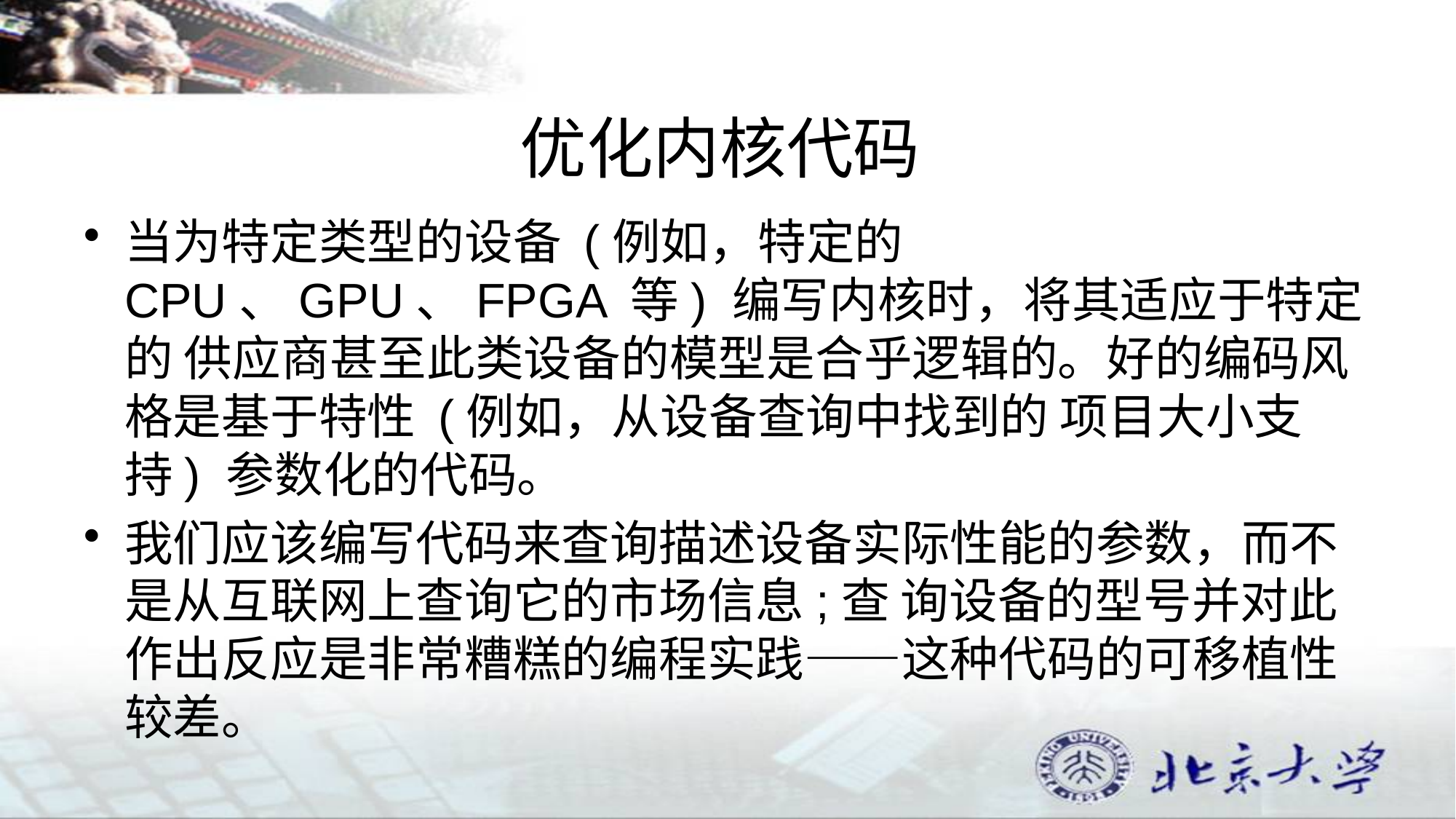

# 优化内核代码
当为特定类型的设备 (例如，特定的 CPU、GPU、FPGA 等) 编写内核时，将其适应于特定的 供应商甚至此类设备的模型是合乎逻辑的。好的编码风格是基于特性 (例如，从设备查询中找到的 项目大小支持) 参数化的代码。
我们应该编写代码来查询描述设备实际性能的参数，而不是从互联网上查询它的市场信息;查 询设备的型号并对此作出反应是非常糟糕的编程实践——这种代码的可移植性较差。